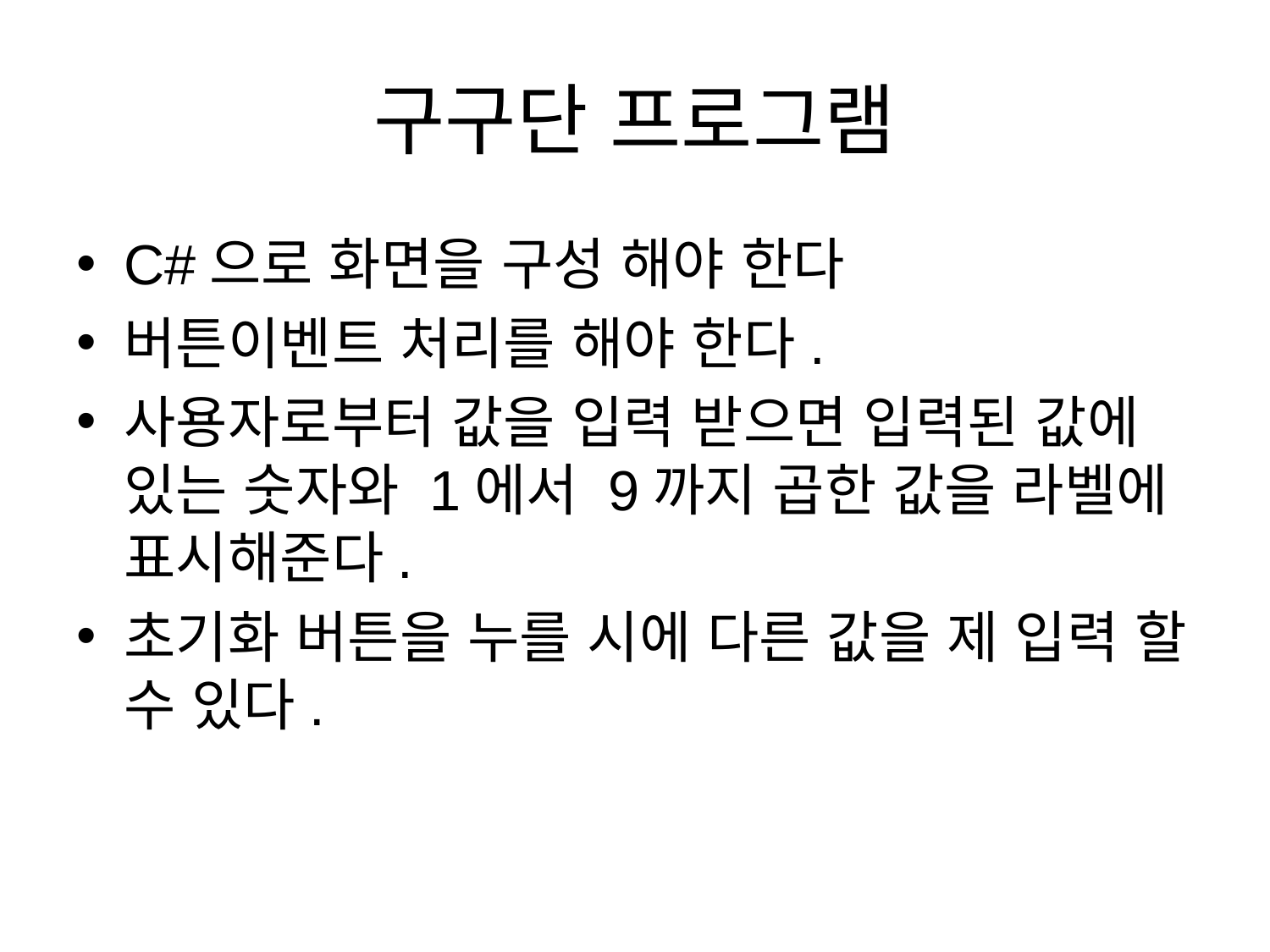

# 구구단 프로그램
C#으로 화면을 구성 해야 한다
버튼이벤트 처리를 해야 한다.
사용자로부터 값을 입력 받으면 입력된 값에 있는 숫자와 1에서 9까지 곱한 값을 라벨에 표시해준다.
초기화 버튼을 누를 시에 다른 값을 제 입력 할 수 있다.